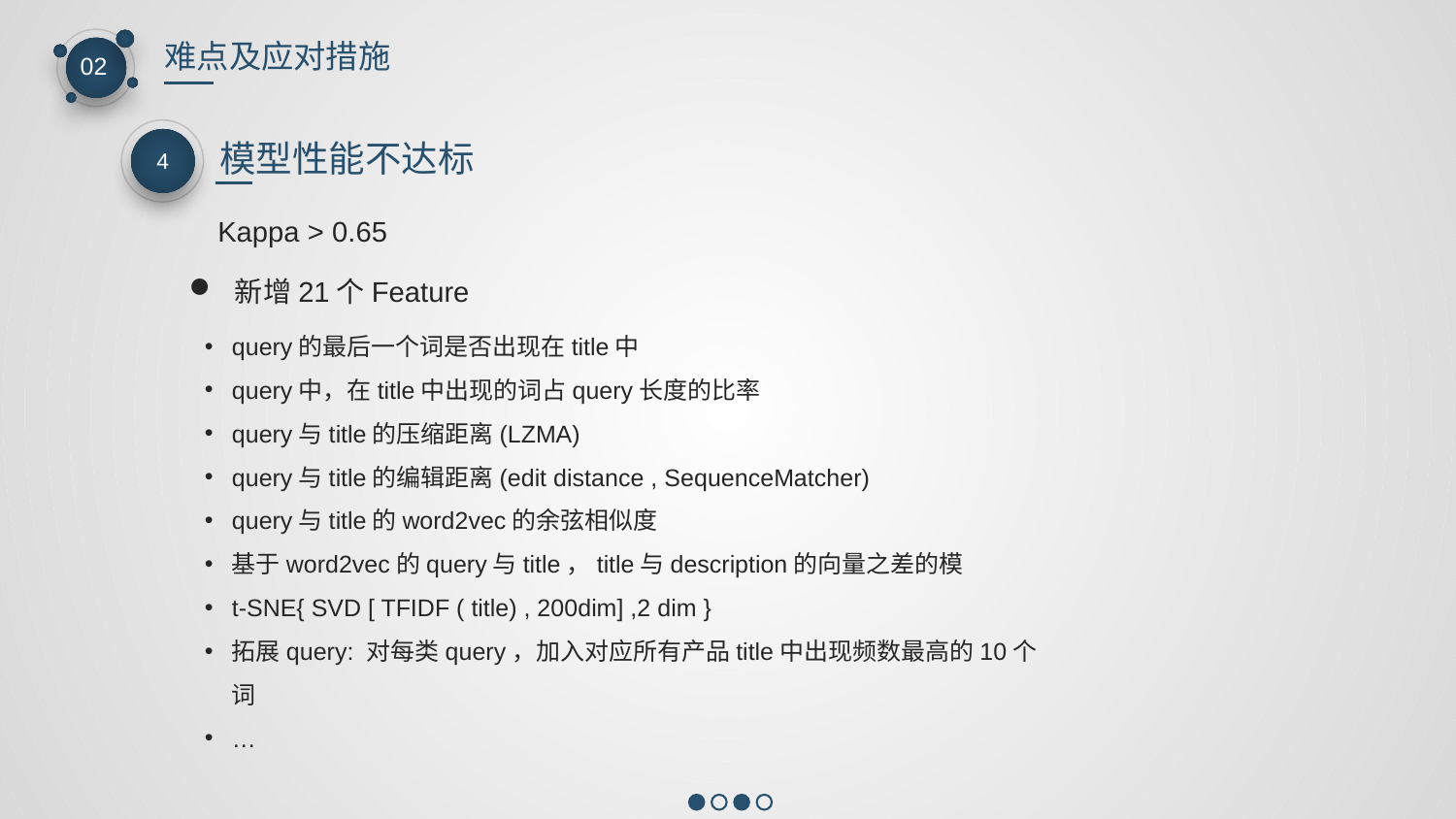

难点及应对措施
02

4
模型性能不达标
Kappa > 0.65
新增21个Feature
query的最后一个词是否出现在title中
query中，在title中出现的词占query长度的比率
query与title的压缩距离(LZMA)
query与title的编辑距离(edit distance , SequenceMatcher)
query与title的word2vec的余弦相似度
基于word2vec的query与title，title与description的向量之差的模
t-SNE{ SVD [ TFIDF ( title) , 200dim] ,2 dim }
拓展query: 对每类query，加入对应所有产品title中出现频数最高的10个词
…